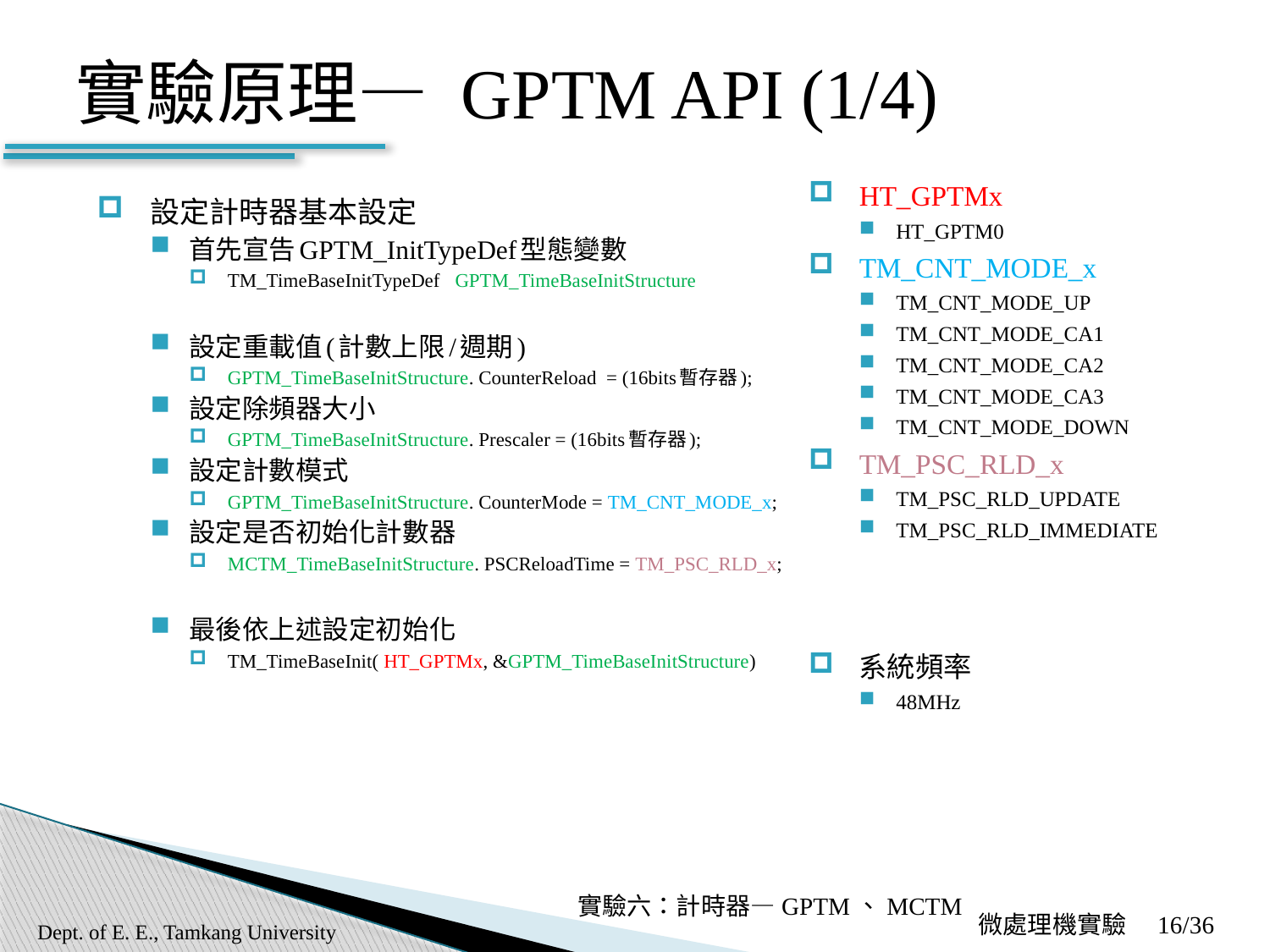

# 實驗原理— GPTM API (1/4)
HT_GPTMx
HT_GPTM0
TM_CNT_MODE_x
TM_CNT_MODE_UP
TM_CNT_MODE_CA1
TM_CNT_MODE_CA2
TM_CNT_MODE_CA3
TM_CNT_MODE_DOWN
TM_PSC_RLD_x
TM_PSC_RLD_UPDATE
TM_PSC_RLD_IMMEDIATE

系統頻率
48MHz
設定計時器基本設定
首先宣告GPTM_InitTypeDef型態變數
TM_TimeBaseInitTypeDef   GPTM_TimeBaseInitStructure

設定重載值(計數上限/週期)
GPTM_TimeBaseInitStructure. CounterReload  = (16bits暫存器);
設定除頻器大小
GPTM_TimeBaseInitStructure. Prescaler = (16bits暫存器);
設定計數模式
GPTM_TimeBaseInitStructure. CounterMode = TM_CNT_MODE_x;
設定是否初始化計數器
MCTM_TimeBaseInitStructure. PSCReloadTime = TM_PSC_RLD_x;

最後依上述設定初始化
TM_TimeBaseInit( HT_GPTMx, &GPTM_TimeBaseInitStructure)